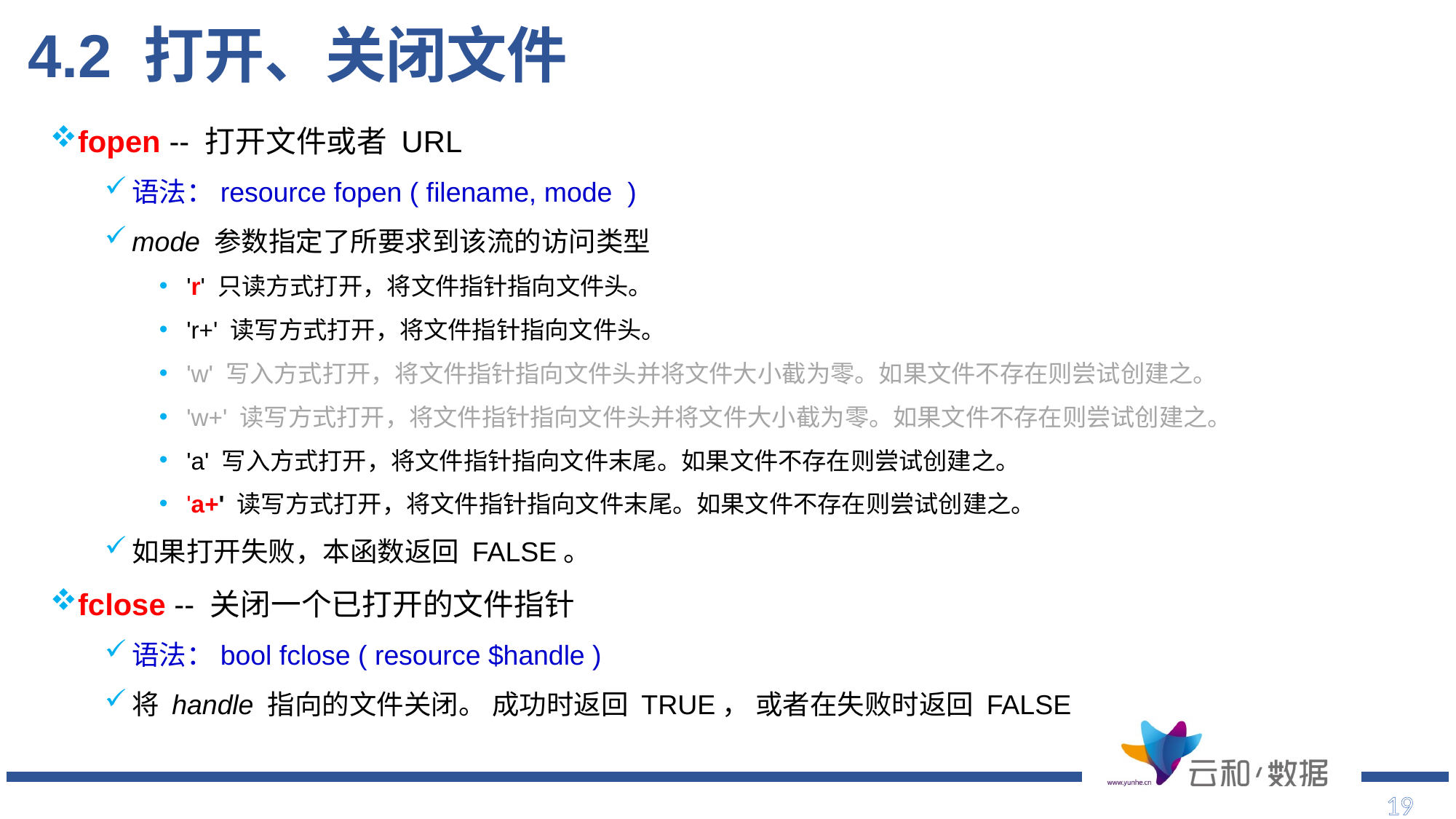

# 4.2 打开、关闭文件
fopen -- 打开文件或者 URL
语法：resource fopen ( filename, mode  )
mode 参数指定了所要求到该流的访问类型
'r' 只读方式打开，将文件指针指向文件头。
'r+' 读写方式打开，将文件指针指向文件头。
'w' 写入方式打开，将文件指针指向文件头并将文件大小截为零。如果文件不存在则尝试创建之。
'w+' 读写方式打开，将文件指针指向文件头并将文件大小截为零。如果文件不存在则尝试创建之。
'a' 写入方式打开，将文件指针指向文件末尾。如果文件不存在则尝试创建之。
'a+' 读写方式打开，将文件指针指向文件末尾。如果文件不存在则尝试创建之。
如果打开失败，本函数返回 FALSE。
fclose -- 关闭一个已打开的文件指针
语法：bool fclose ( resource $handle )
将 handle 指向的文件关闭。 成功时返回 TRUE， 或者在失败时返回 FALSE